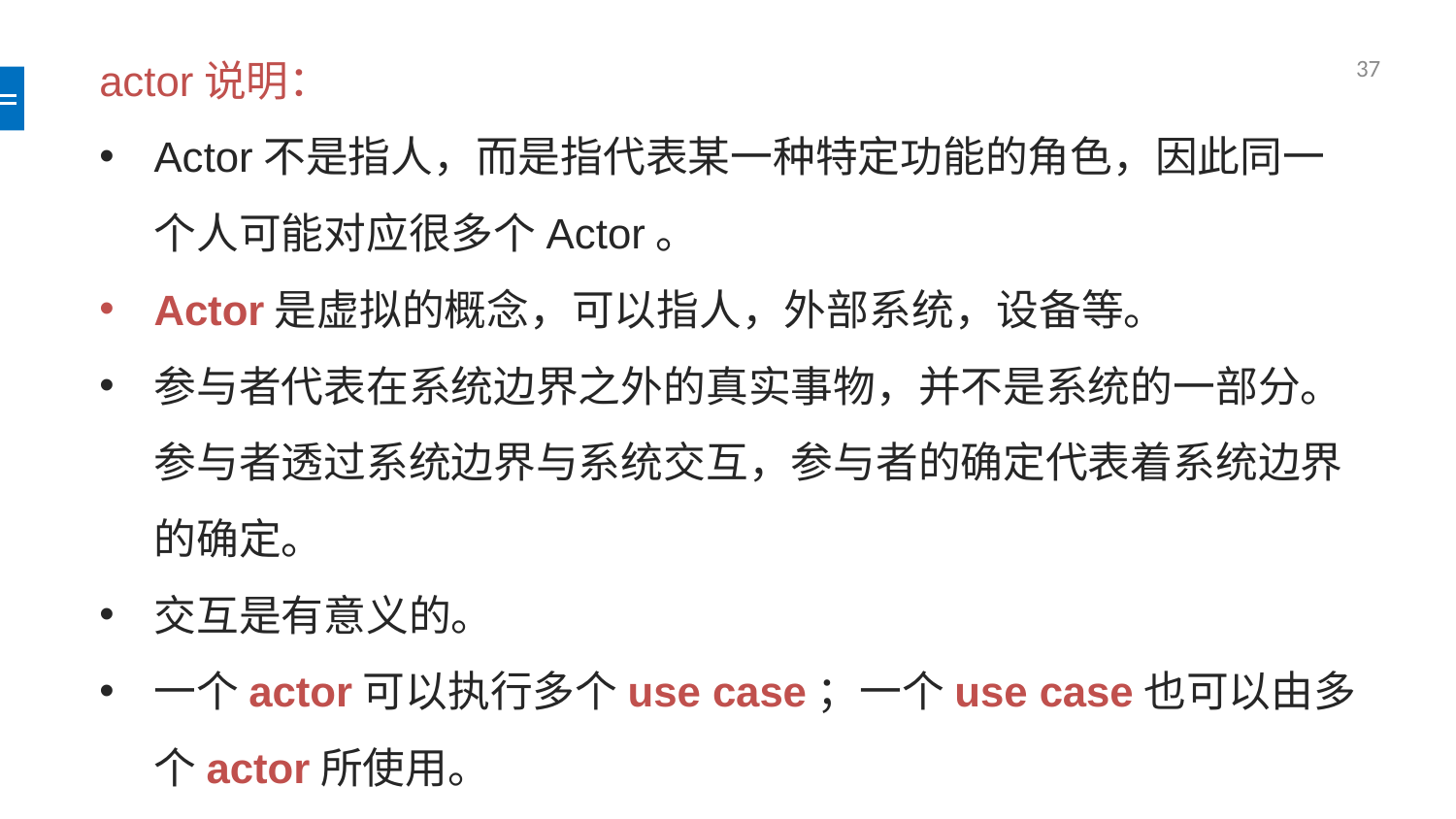

actor说明：
Actor不是指人，而是指代表某一种特定功能的角色，因此同一个人可能对应很多个Actor。
Actor是虚拟的概念，可以指人，外部系统，设备等。
参与者代表在系统边界之外的真实事物，并不是系统的一部分。参与者透过系统边界与系统交互，参与者的确定代表着系统边界的确定。
交互是有意义的。
一个actor可以执行多个use case；一个use case也可以由多个actor所使用。
37